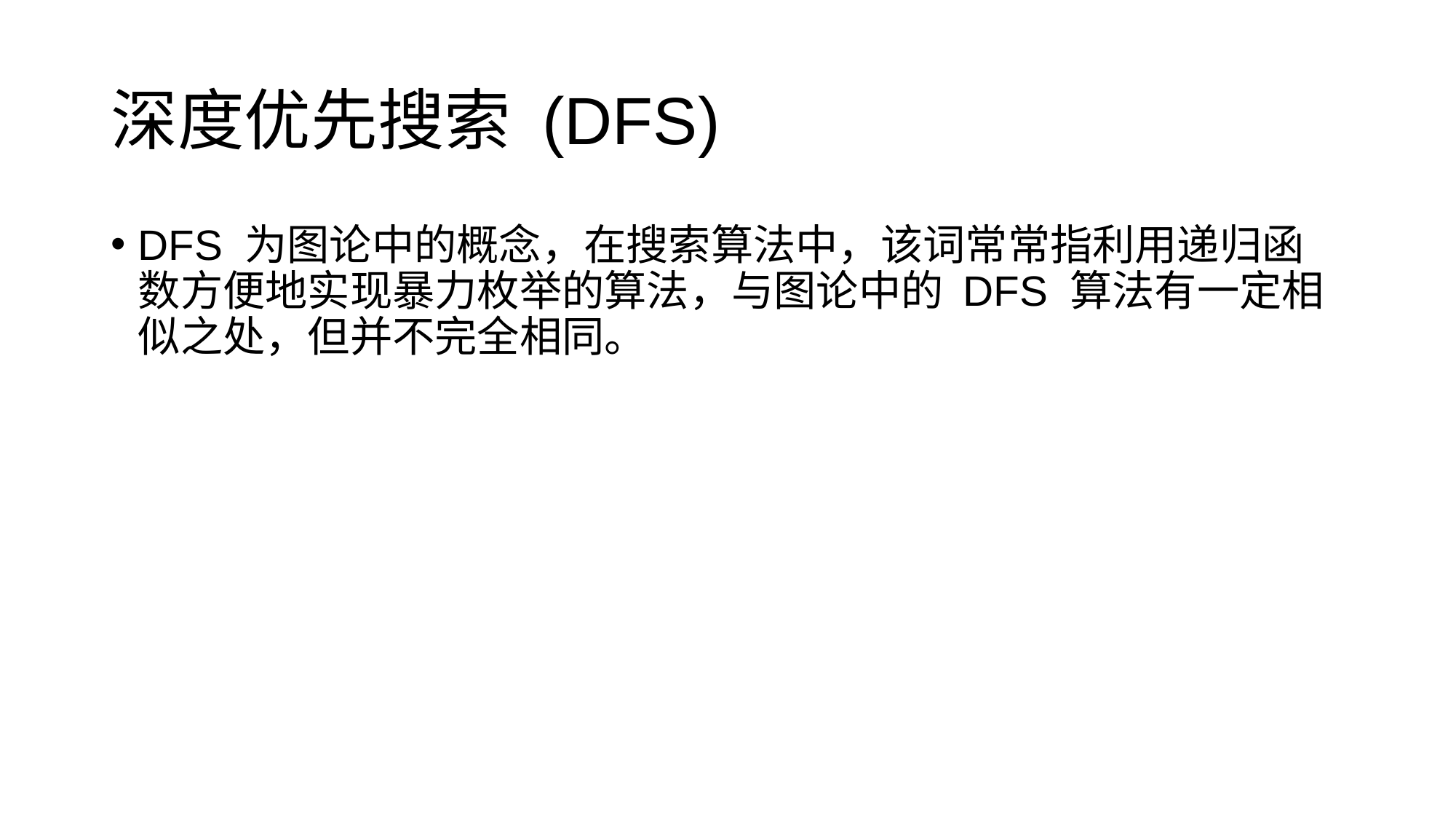

# 深度优先搜索 (DFS)
DFS 为图论中的概念，在搜索算法中，该词常常指利用递归函数方便地实现暴力枚举的算法，与图论中的 DFS 算法有一定相似之处，但并不完全相同。